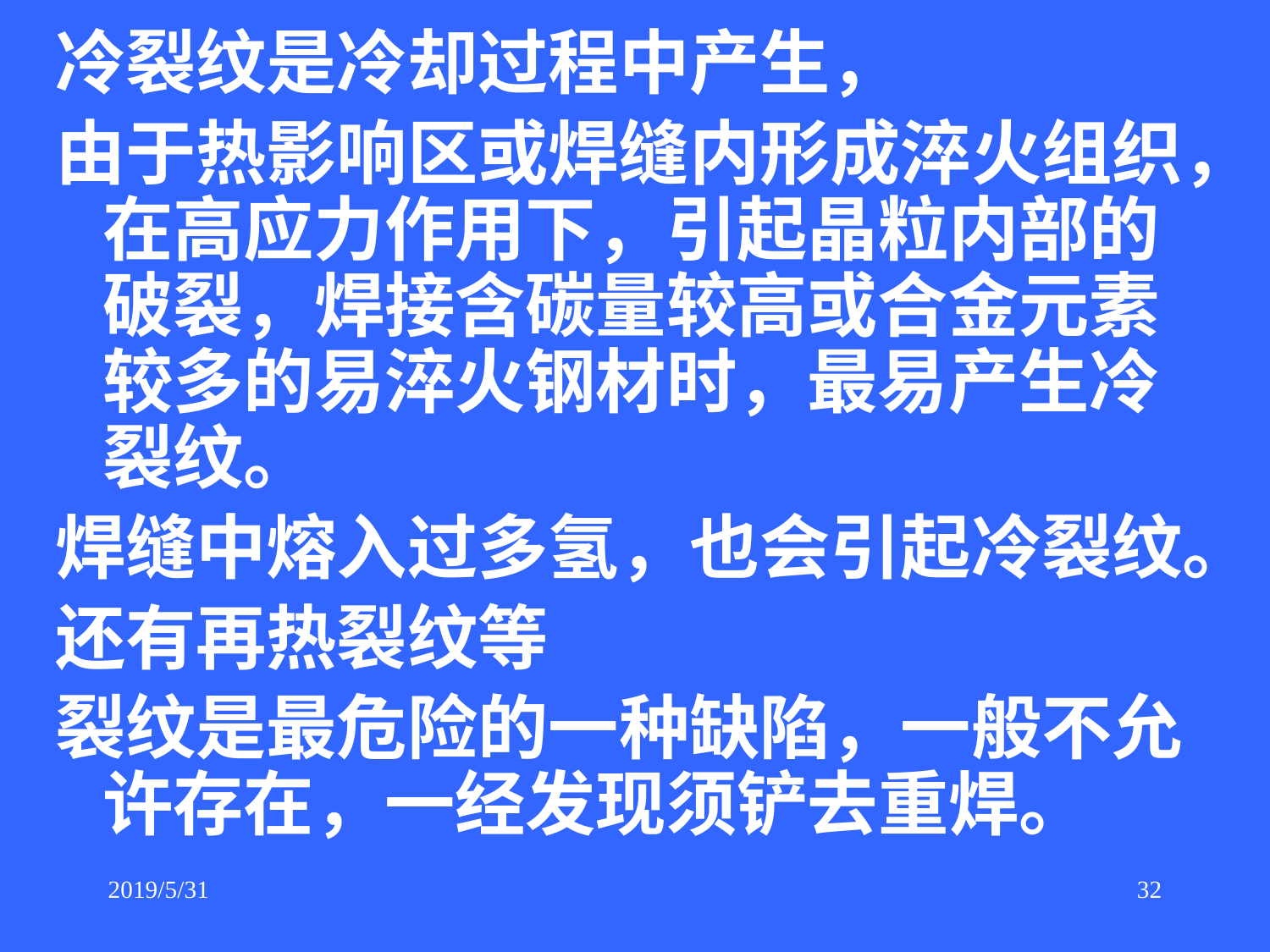

冷裂纹是冷却过程中产生，
由于热影响区或焊缝内形成淬火组织，在高应力作用下，引起晶粒内部的破裂，焊接含碳量较高或合金元素较多的易淬火钢材时，最易产生冷裂纹。
焊缝中熔入过多氢，也会引起冷裂纹。
还有再热裂纹等
裂纹是最危险的一种缺陷，一般不允许存在，一经发现须铲去重焊。
2019/5/31
32